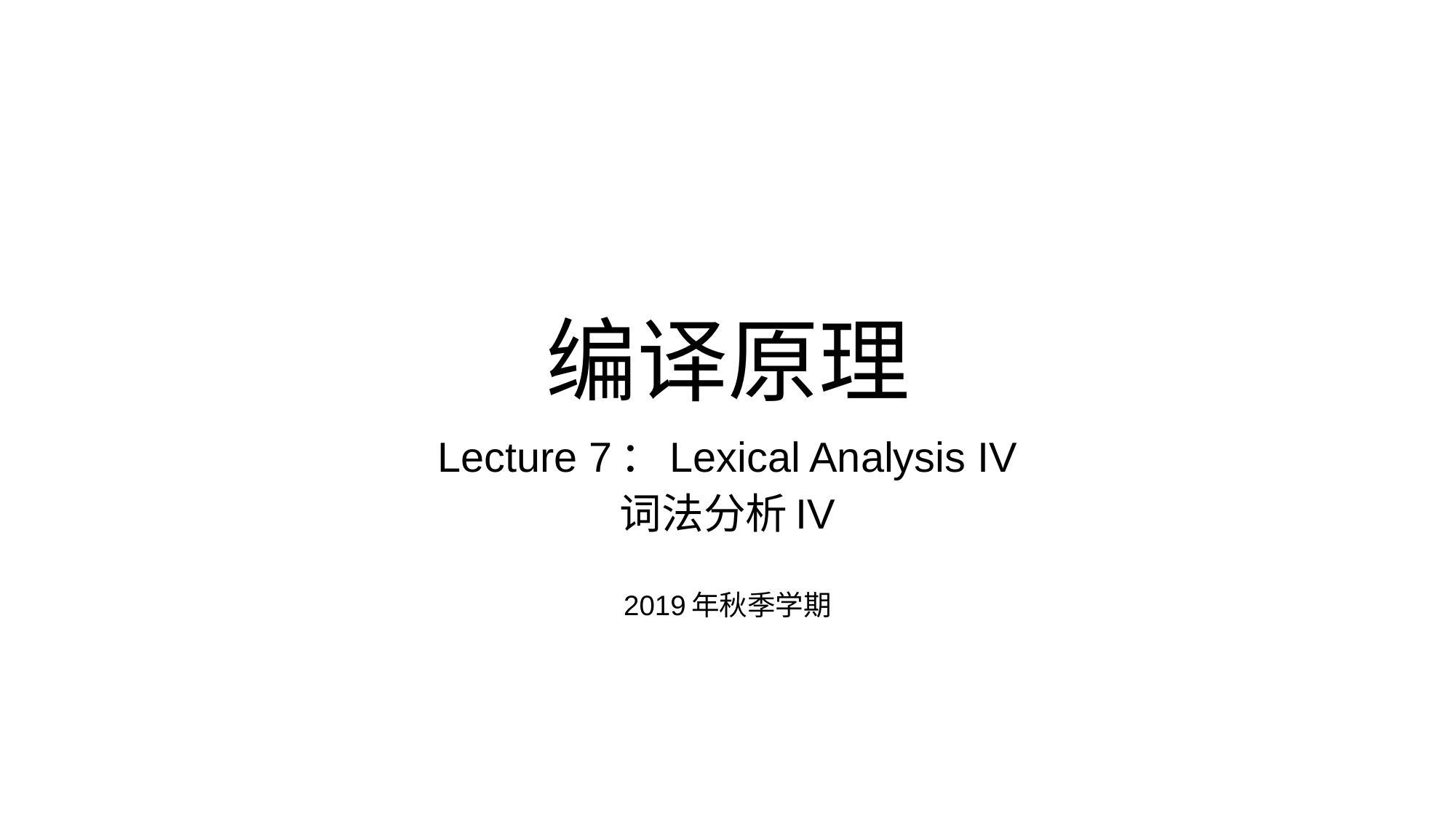

# 编译原理
Lecture 7：Lexical Analysis IV
词法分析IV

2019年秋季学期